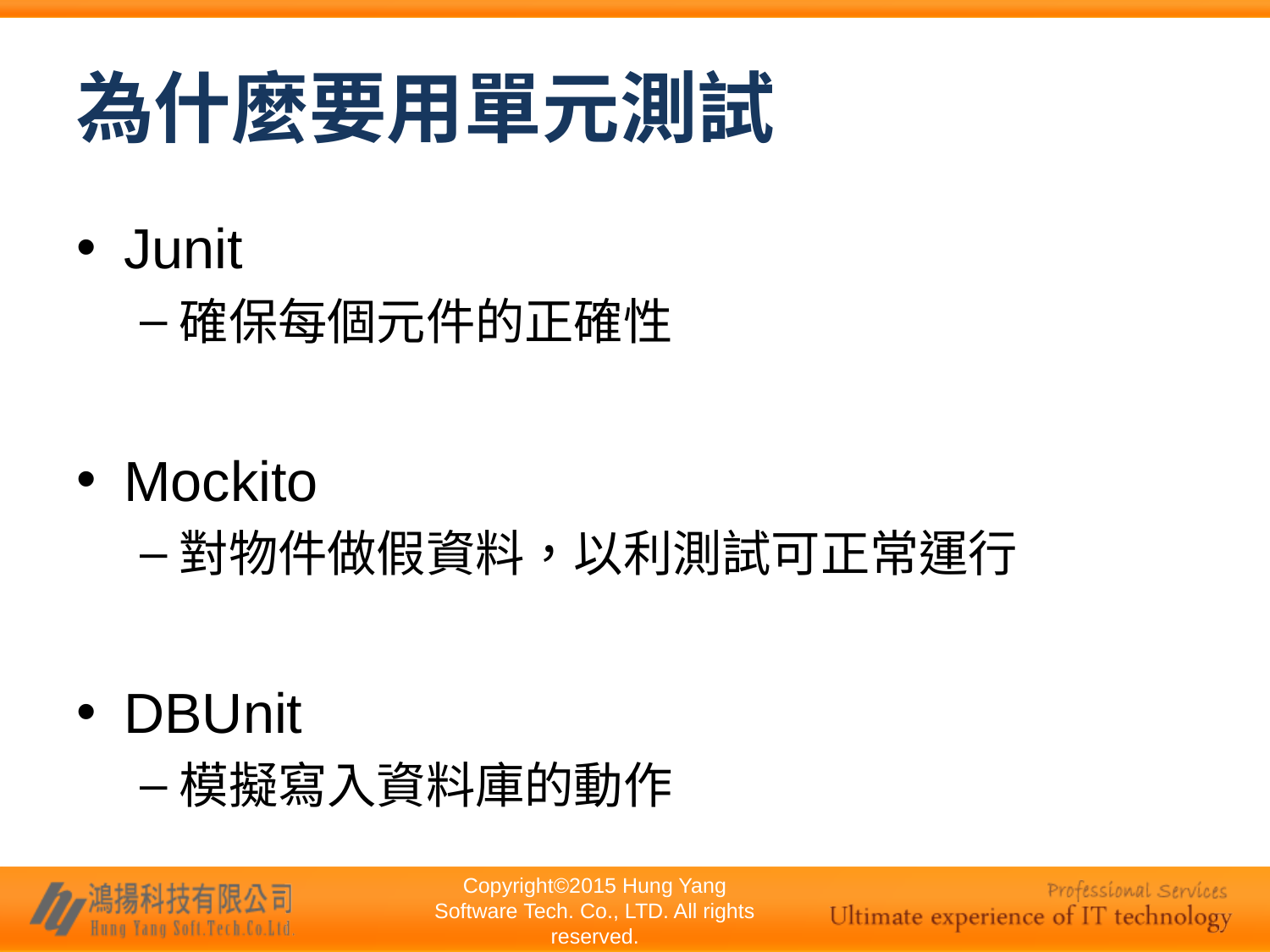

# 為什麼要用單元測試
Junit
確保每個元件的正確性

Mockito
對物件做假資料，以利測試可正常運行

DBUnit
模擬寫入資料庫的動作